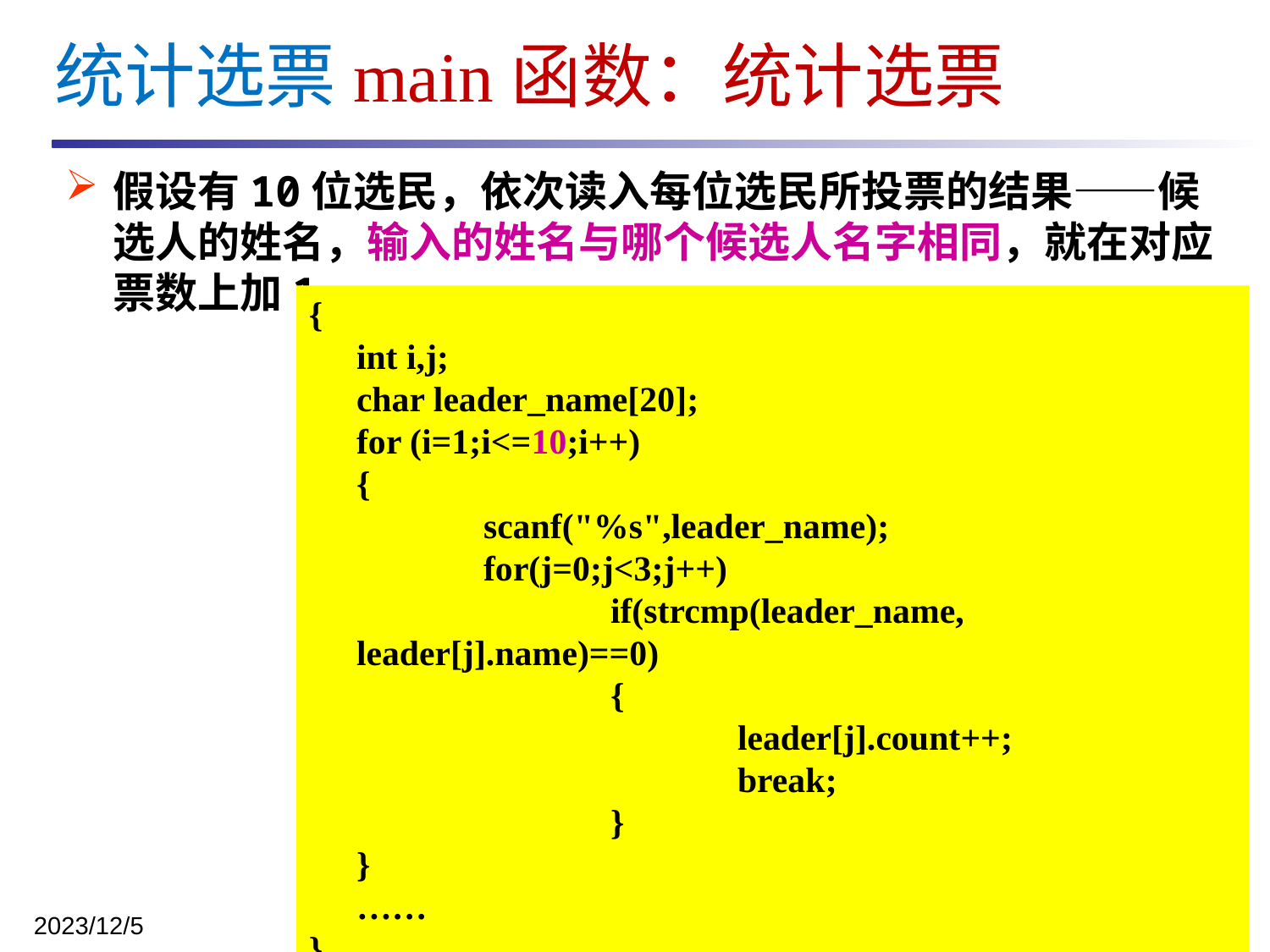

统计选票main函数：统计选票
假设有10位选民，依次读入每位选民所投票的结果——候选人的姓名，输入的姓名与哪个候选人名字相同，就在对应票数上加1。
{
	int i,j;
	char leader_name[20];
	for (i=1;i<=10;i++)
	{
		scanf("%s",leader_name);
		for(j=0;j<3;j++)
			if(strcmp(leader_name, leader[j].name)==0)
			{
				leader[j].count++;
				break;
			}
	}
	……
}
2023/12/5
王化雨 whuayu000@163.com 13306442222
14/92